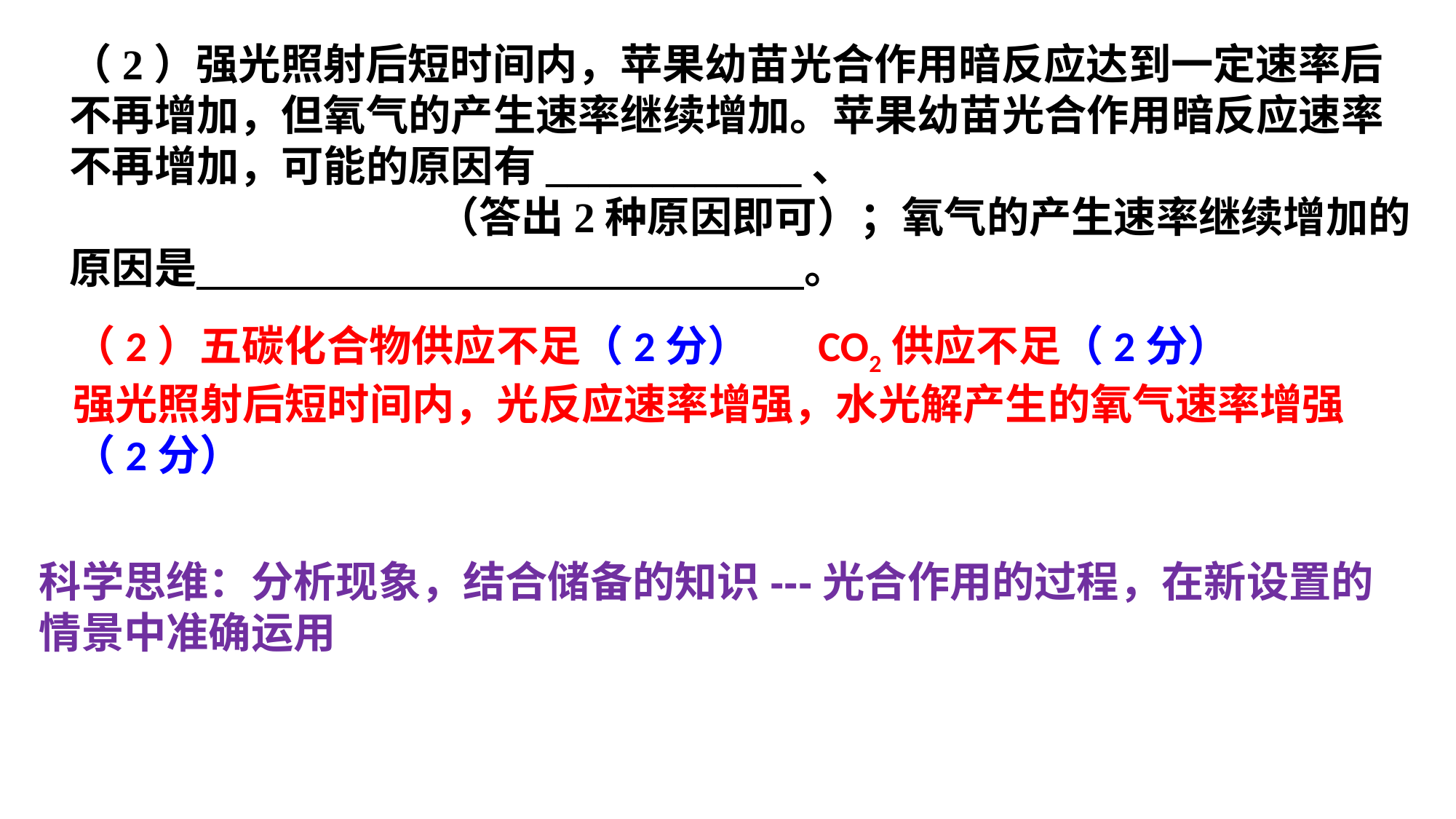

（2）强光照射后短时间内，苹果幼苗光合作用暗反应达到一定速率后不再增加，但氧气的产生速率继续增加。苹果幼苗光合作用暗反应速率不再增加，可能的原因有____________、                                     （答出2种原因即可）；氧气的产生速率继续增加的原因是                                                               。
（2）五碳化合物供应不足（2分）      CO2供应不足（2分）   强光照射后短时间内，光反应速率增强，水光解产生的氧气速率增强（2分）
科学思维：分析现象，结合储备的知识---光合作用的过程，在新设置的情景中准确运用